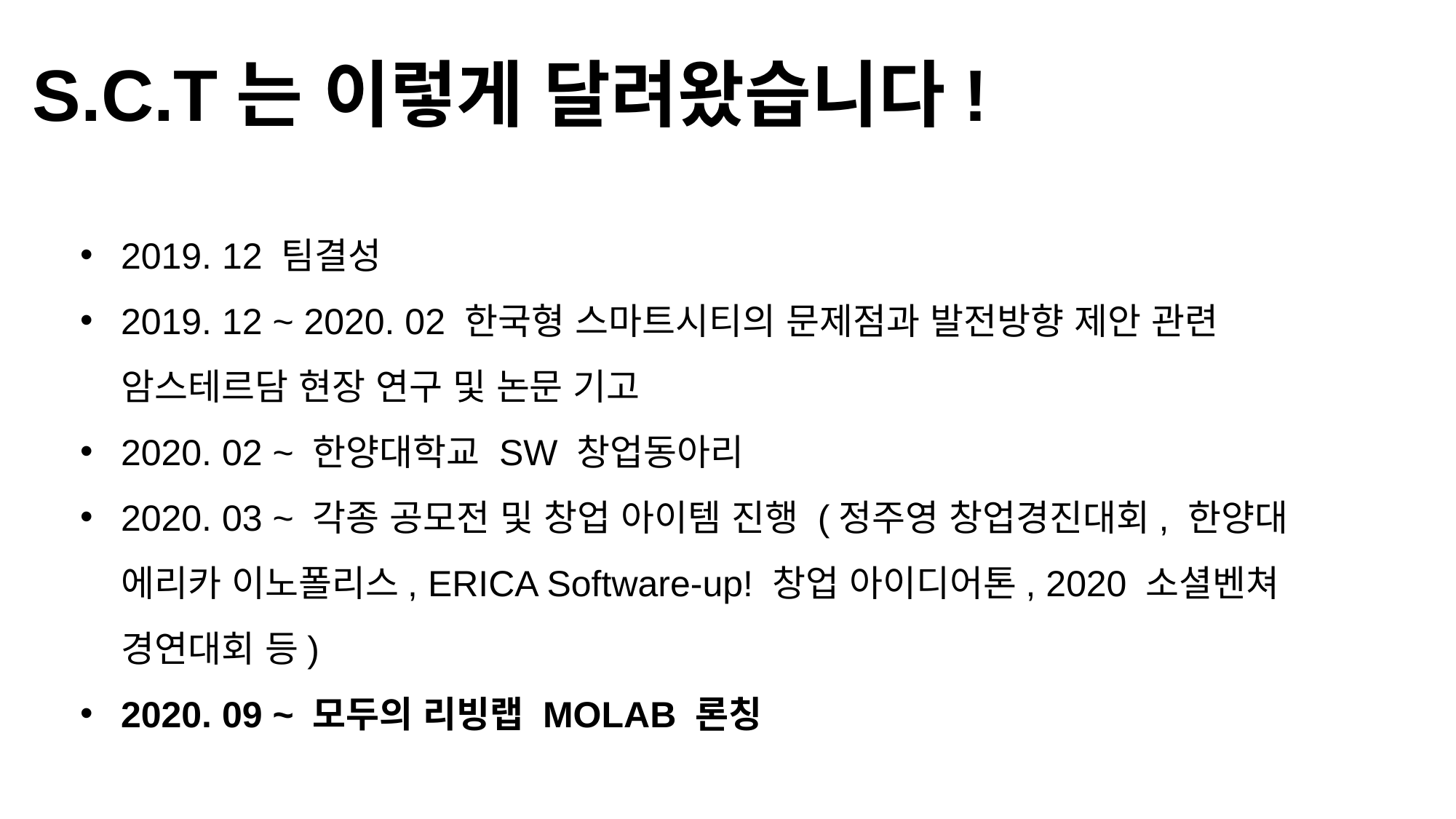

S.C.T
S.C.T는 이렇게 달려왔습니다!
2019. 12 팀결성
2019. 12 ~ 2020. 02 한국형 스마트시티의 문제점과 발전방향 제안 관련 암스테르담 현장 연구 및 논문 기고
2020. 02 ~ 한양대학교 SW 창업동아리
2020. 03 ~ 각종 공모전 및 창업 아이템 진행 (정주영 창업경진대회, 한양대 에리카 이노폴리스, ERICA Software-up! 창업 아이디어톤, 2020 소셜벤쳐 경연대회 등)
2020. 09 ~ 모두의 리빙랩 MOLAB 론칭